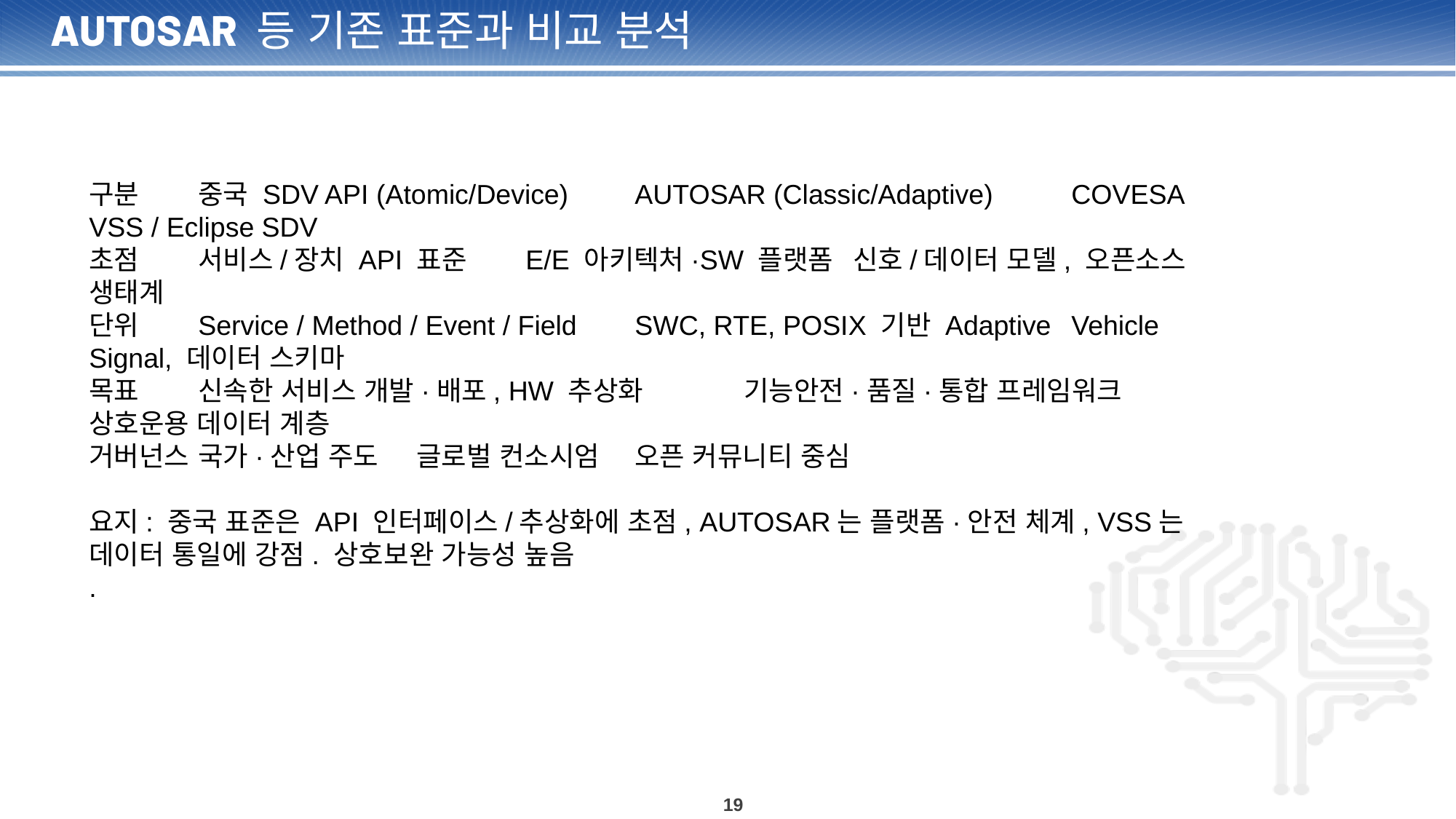

# AUTOSAR 등 기존 표준과 비교 분석
구분	중국 SDV API (Atomic/Device)	AUTOSAR (Classic/Adaptive)	COVESA VSS / Eclipse SDV
초점	서비스/장치 API 표준	E/E 아키텍처·SW 플랫폼	신호/데이터 모델, 오픈소스 생태계
단위	Service / Method / Event / Field	SWC, RTE, POSIX 기반 Adaptive	Vehicle Signal, 데이터 스키마
목표	신속한 서비스 개발·배포, HW 추상화	기능안전·품질·통합 프레임워크	상호운용 데이터 계층
거버넌스	국가·산업 주도	글로벌 컨소시엄	오픈 커뮤니티 중심

요지: 중국 표준은 API 인터페이스/추상화에 초점, AUTOSAR는 플랫폼·안전 체계, VSS는 데이터 통일에 강점. 상호보완 가능성 높음
.